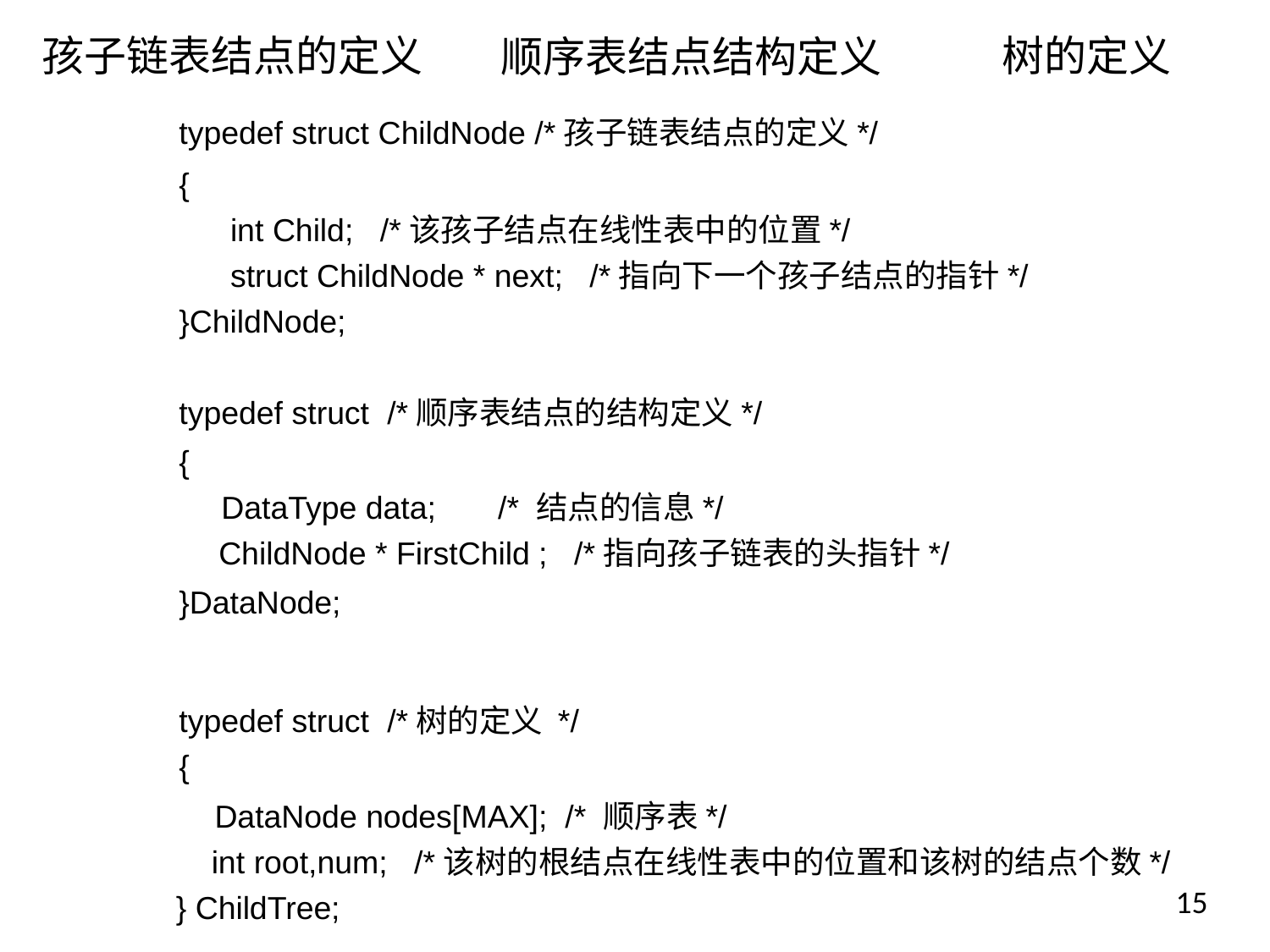

树的定义
孩子链表结点的定义
顺序表结点结构定义
typedef struct ChildNode /*孩子链表结点的定义*/
{
 	 int Child;   /*该孩子结点在线性表中的位置*/
  	 struct ChildNode * next;   /*指向下一个孩子结点的指针*/
}ChildNode;

typedef struct  /*顺序表结点的结构定义*/
{
 	DataType data;       /* 结点的信息*/
             ChildNode * FirstChild ;   /*指向孩子链表的头指针*/
}DataNode;

typedef struct  /*树的定义 */
{
    DataNode nodes[MAX];  /* 顺序表*/
          int root,num;   /*该树的根结点在线性表中的位置和该树的结点个数*/
      } ChildTree;
15